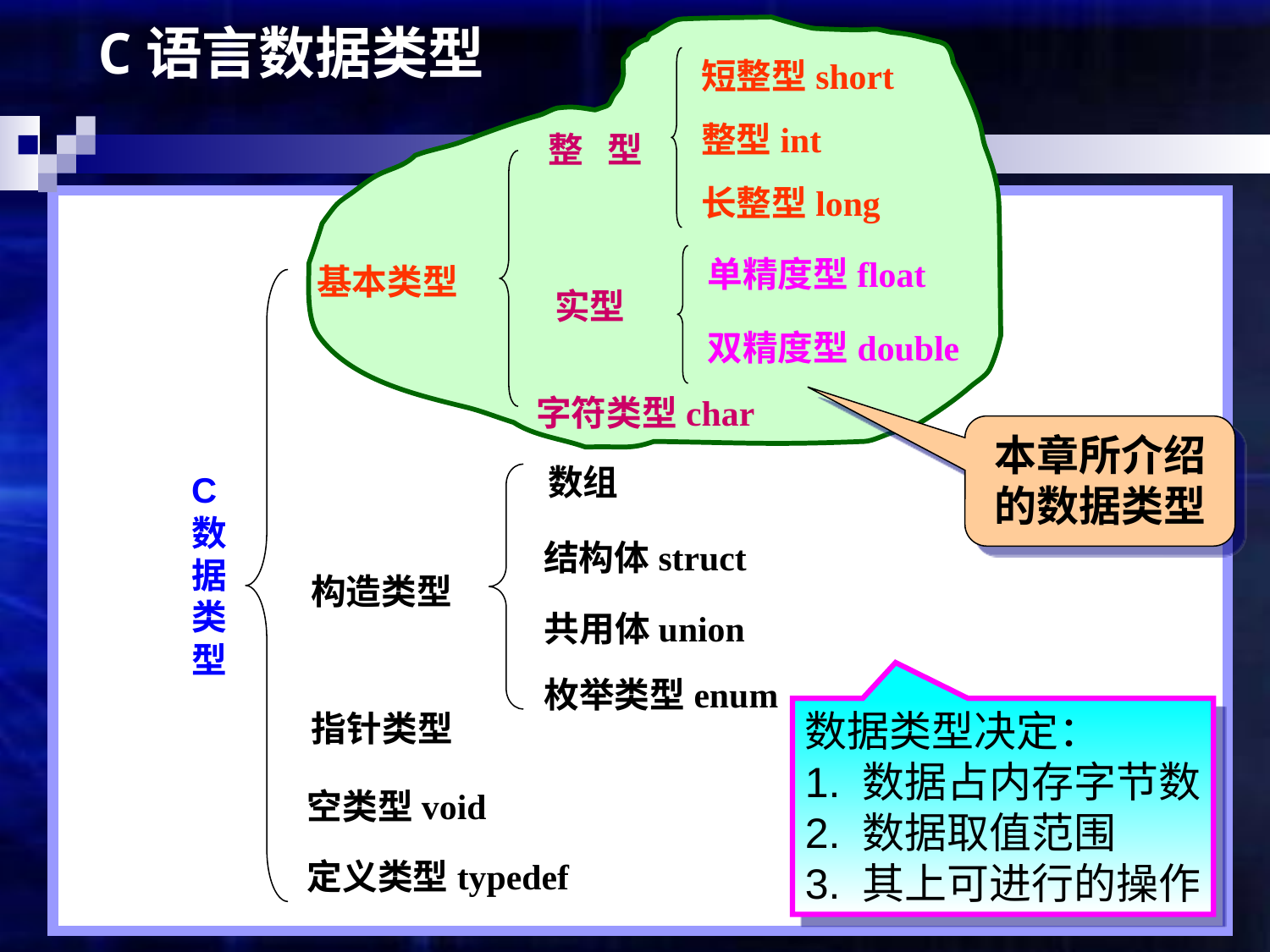

C语言数据类型

短整型short
整型int
长整型long
整   型

单精度型float
双精度型double
基本类型

实型
字符类型char
数组
C
数
据
类
型

结构体struct
构造类型
共用体union
枚举类型enum
指针类型
空类型void
定义类型typedef
本章所介绍的数据类型
数据类型决定：
1. 数据占内存字节数
2. 数据取值范围
3. 其上可进行的操作